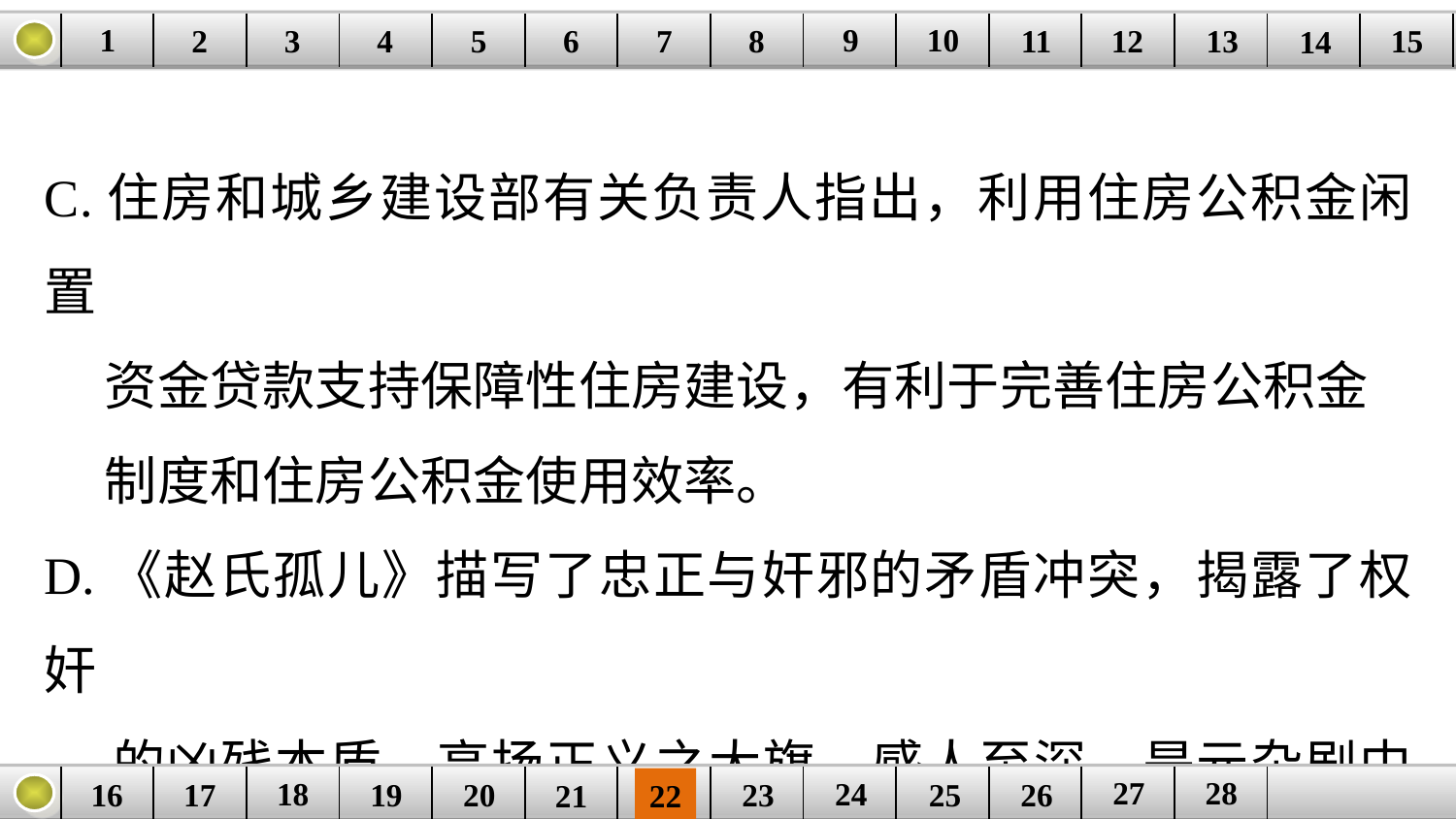

9
10
1
3
4
5
6
8
11
2
12
15
|  |  |  |  |  |  |  |  |  |  |  |  |  |  |  |
| --- | --- | --- | --- | --- | --- | --- | --- | --- | --- | --- | --- | --- | --- | --- |
7
13
14

C.住房和城乡建设部有关负责人指出，利用住房公积金闲置
    资金贷款支持保障性住房建设，有利于完善住房公积金
    制度和住房公积金使用效率。
D.《赵氏孤儿》描写了忠正与奸邪的矛盾冲突，揭露了权奸
    的凶残本质，高扬正义之大旗，感人至深，是元杂剧中最
    优秀的历史剧之一。

27
28
18
24
16
25
26
|  |  |  |  |  |  |  |  |  |  |  |  |  |
| --- | --- | --- | --- | --- | --- | --- | --- | --- | --- | --- | --- | --- |
23
17
19
20
21
22